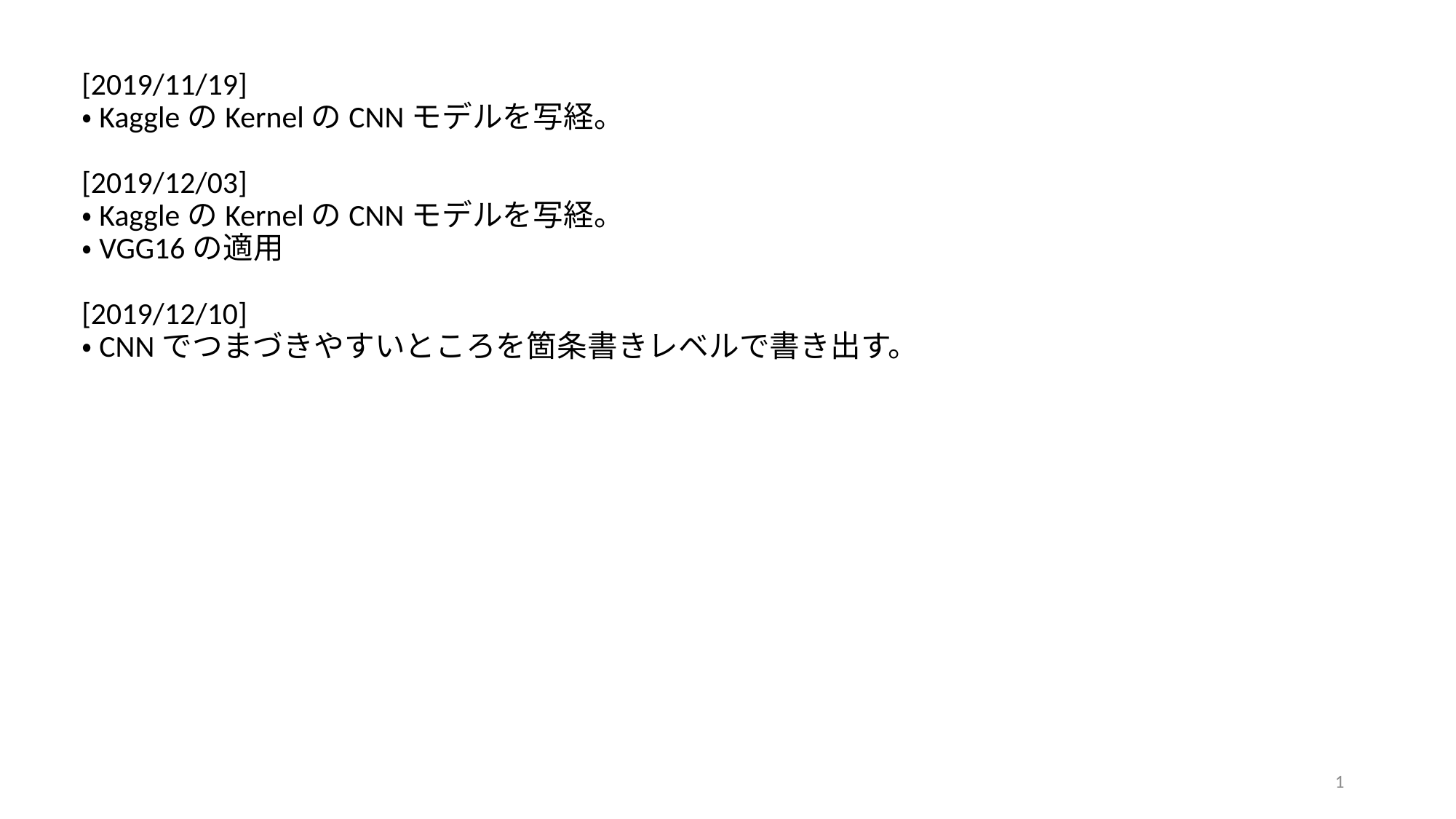

# [2019/11/19] ・KaggleのKernelのCNNモデルを写経。 [2019/12/03] ・KaggleのKernelのCNNモデルを写経。 ・VGG16の適用 [2019/12/10] ・CNNでつまづきやすいところを箇条書きレベルで書き出す。
1